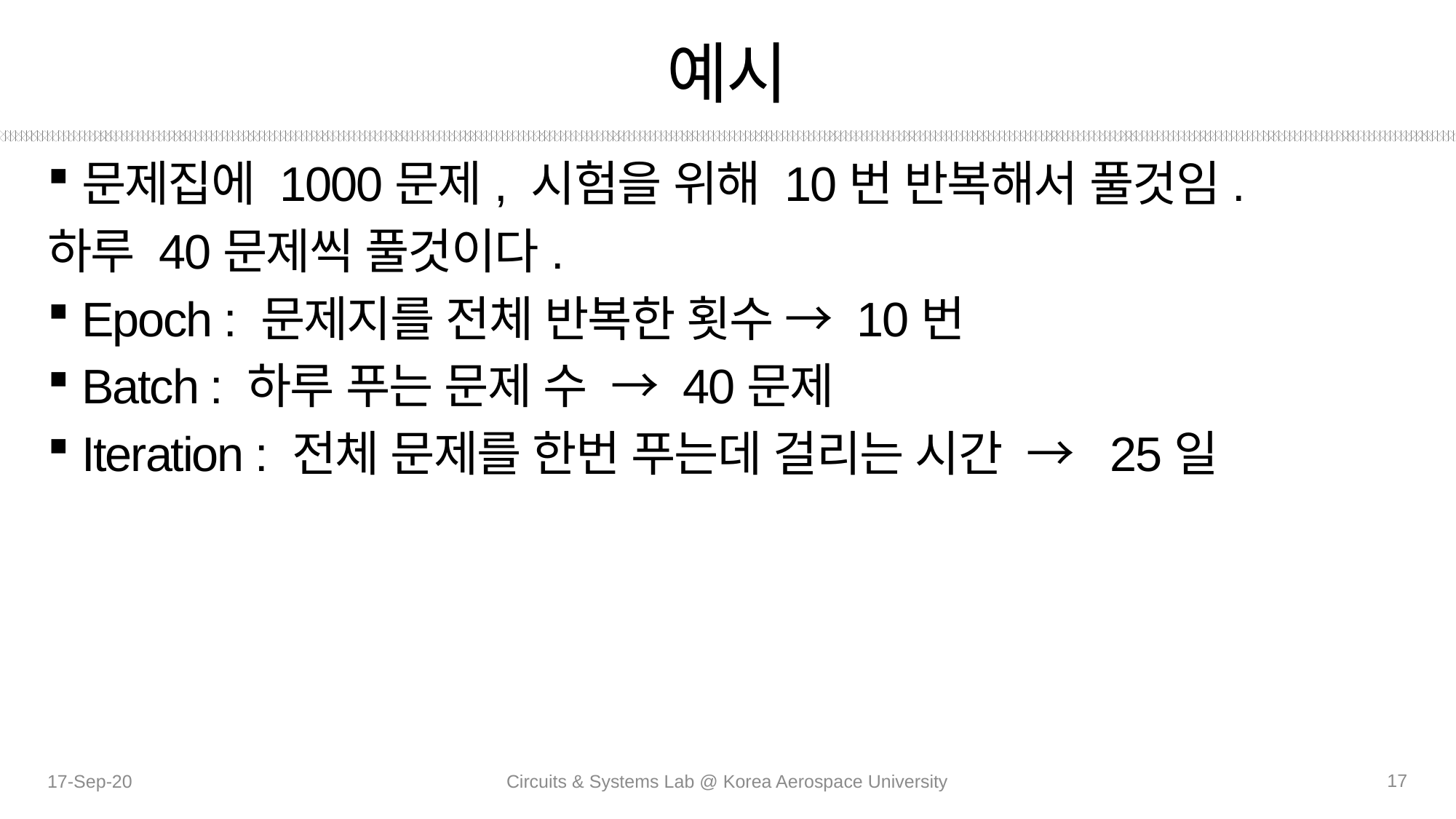

# 예시
문제집에 1000문제, 시험을 위해 10번 반복해서 풀것임.
하루 40문제씩 풀것이다.
Epoch : 문제지를 전체 반복한 횟수 → 10번
Batch : 하루 푸는 문제 수  → 40문제
Iteration : 전체 문제를 한번 푸는데 걸리는 시간  →  25일
17
17-Sep-20
Circuits & Systems Lab @ Korea Aerospace University